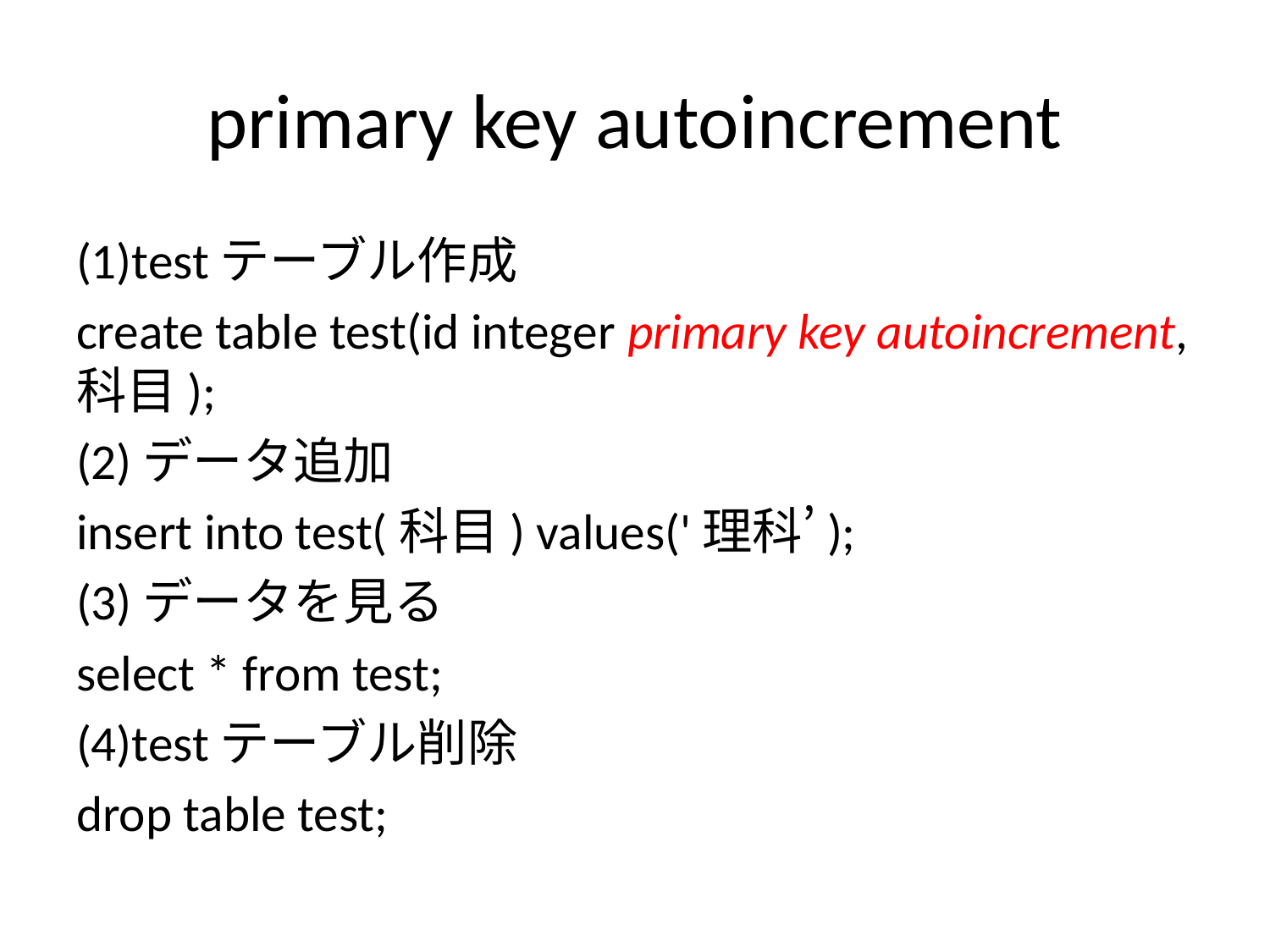

# primary key autoincrement
(1)testテーブル作成
create table test(id integer primary key autoincrement,科目);
(2)データ追加
insert into test(科目) values('理科’);
(3)データを見る
select * from test;
(4)testテーブル削除
drop table test;